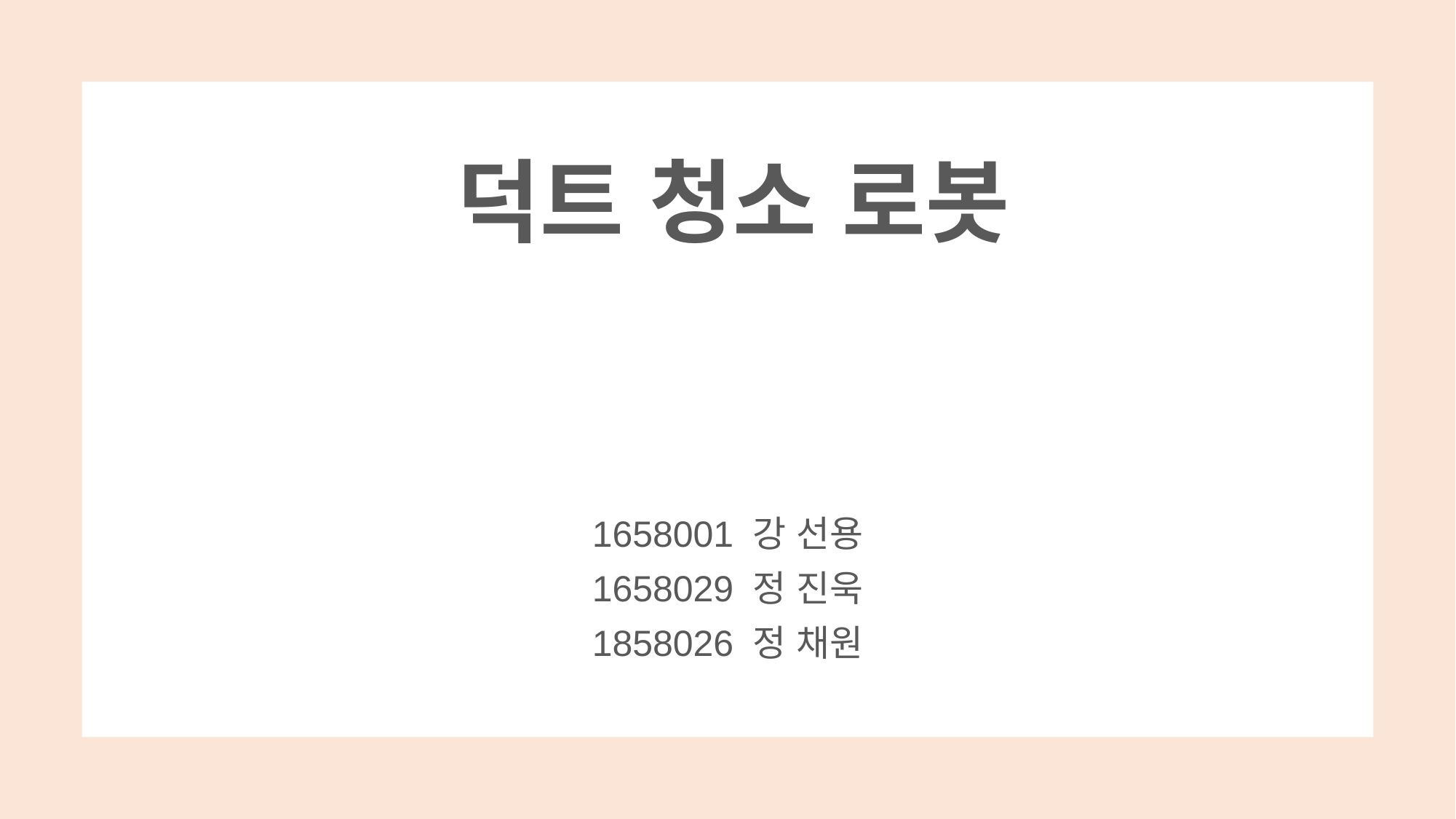

# 덕트 청소 로봇

1658001 강 선용
1658029 정 진욱
1858026 정 채원